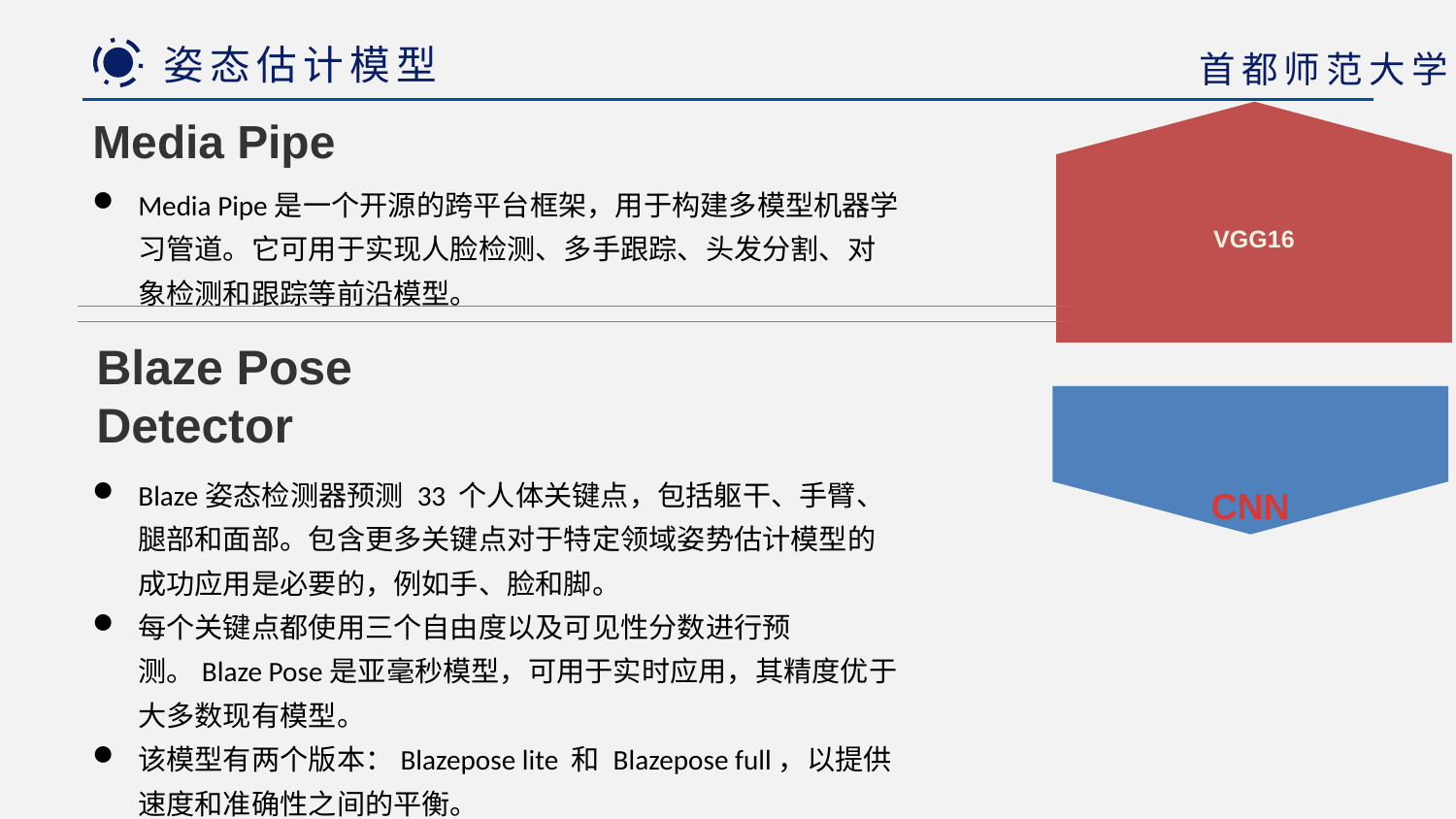

姿态估计模型

首都师范大学
VGG16
Media Pipe
Media Pipe是一个开源的跨平台框架，用于构建多模型机器学习管道。它可用于实现人脸检测、多手跟踪、头发分割、对象检测和跟踪等前沿模型。
Blaze Pose Detector
CNN
Blaze姿态检测器预测 33 个人体关键点，包括躯干、手臂、腿部和面部。包含更多关键点对于特定领域姿势估计模型的成功应用是必要的，例如手、脸和脚。
每个关键点都使用三个自由度以及可见性分数进行预测。Blaze Pose是亚毫秒模型，可用于实时应用，其精度优于大多数现有模型。
该模型有两个版本：Blazepose lite 和 Blazepose full，以提供速度和准确性之间的平衡。
在此录入上述图表的综合描述说明，在此录入上述图表的综合描述说明。在此录入上述图表的综合描述说明，在此录入上述图表的综合描述说明，在此录入上述图表的综合描述说明。